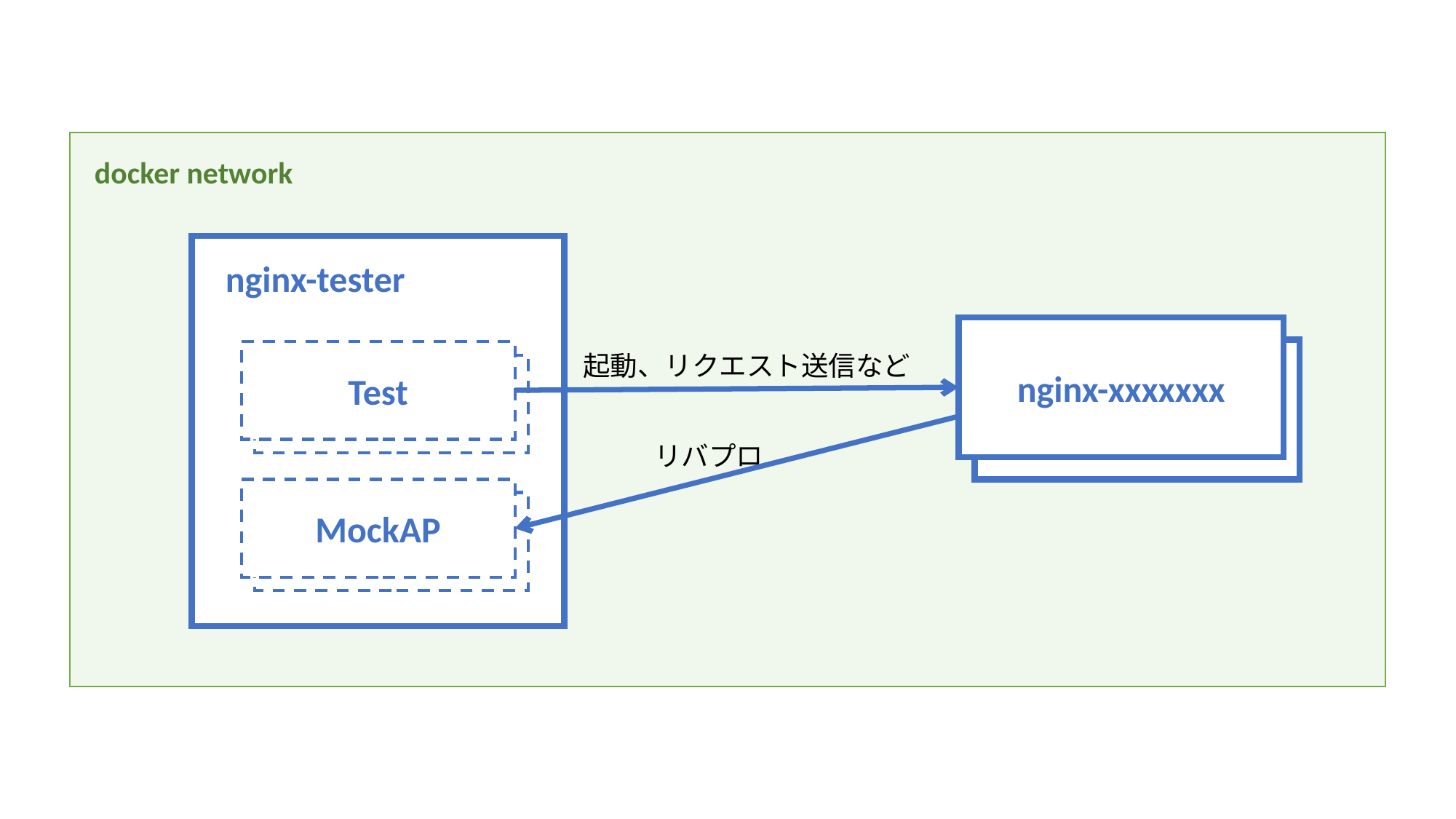

docker network

nginx-tester
nginx-xxxxxxx
nginx-yyyyyyy
Test
起動、リクエスト送信など
Test
リバプロ
MockAP
Test